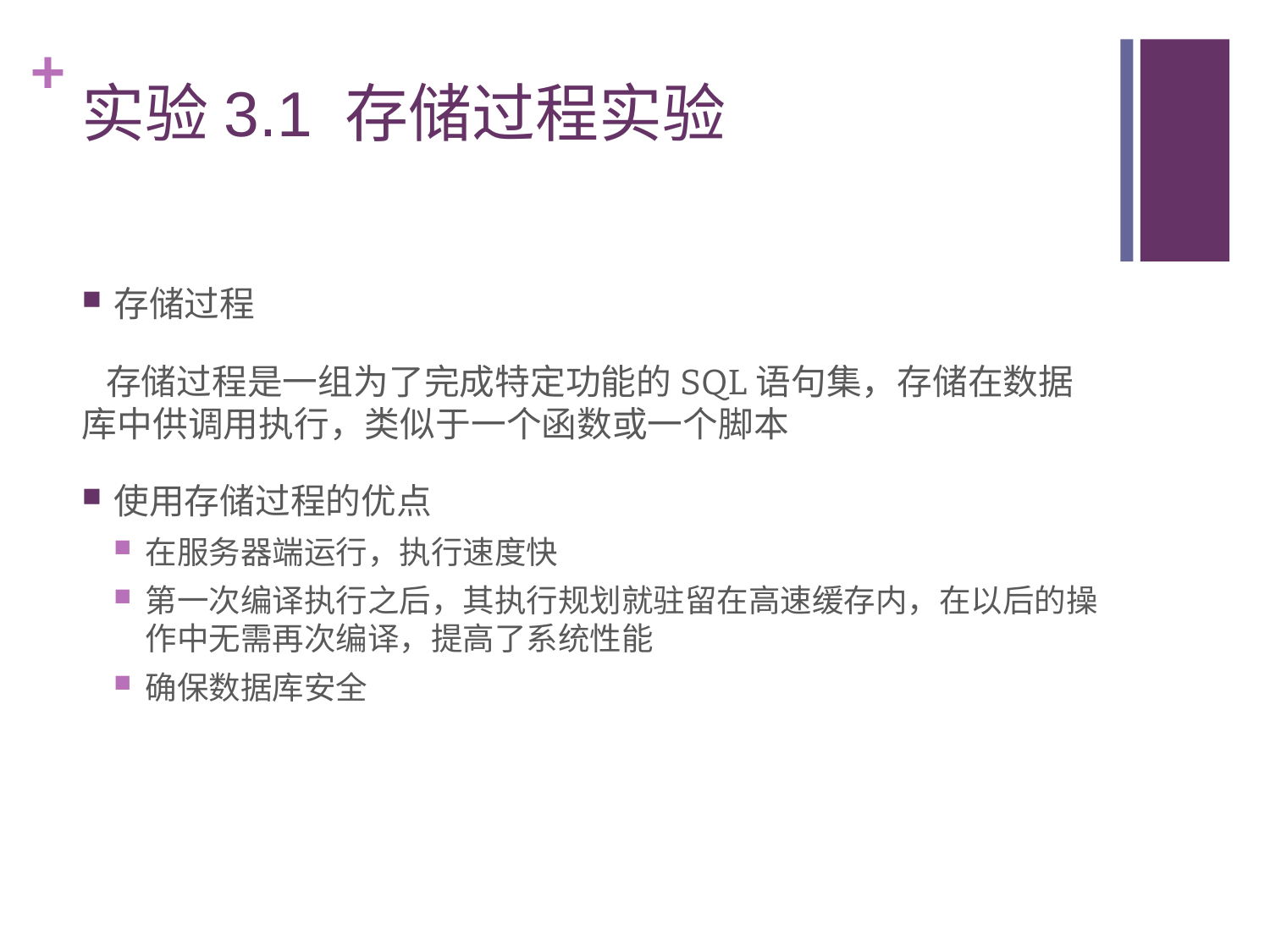

# 实验3.1 存储过程实验
存储过程
  存储过程是一组为了完成特定功能的SQL语句集，存储在数据库中供调用执行，类似于一个函数或一个脚本
使用存储过程的优点
在服务器端运行，执行速度快
第一次编译执行之后，其执行规划就驻留在高速缓存内，在以后的操作中无需再次编译，提高了系统性能
确保数据库安全